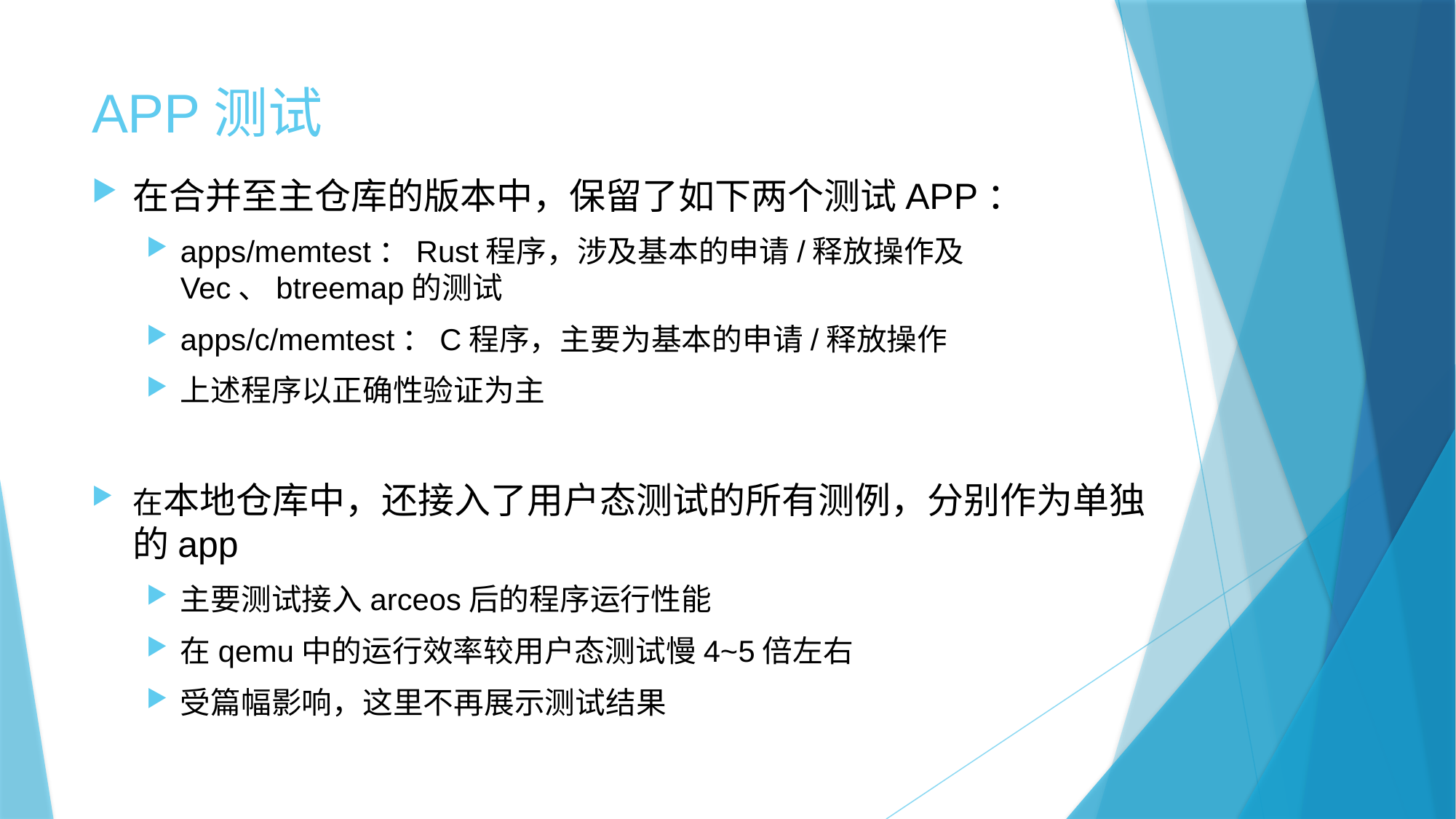

# APP测试
在合并至主仓库的版本中，保留了如下两个测试APP：
apps/memtest：Rust程序，涉及基本的申请/释放操作及Vec、btreemap的测试
apps/c/memtest：C程序，主要为基本的申请/释放操作
上述程序以正确性验证为主

在本地仓库中，还接入了用户态测试的所有测例，分别作为单独的app
主要测试接入arceos后的程序运行性能
在qemu中的运行效率较用户态测试慢4~5倍左右
受篇幅影响，这里不再展示测试结果